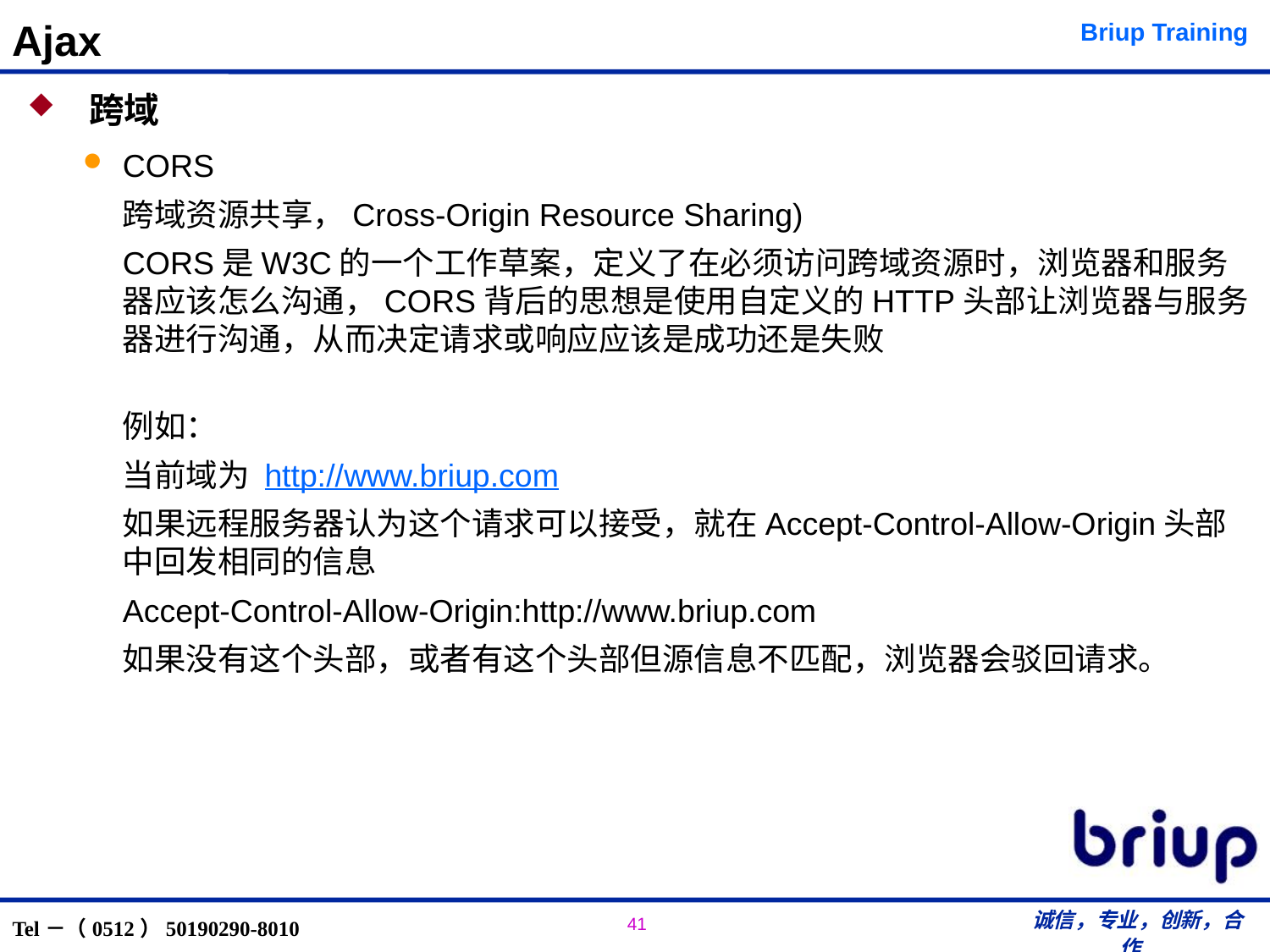

# Ajax
 跨域
CORS
	跨域资源共享，Cross-Origin Resource Sharing)
	CORS是W3C的一个工作草案，定义了在必须访问跨域资源时，浏览器和服务器应该怎么沟通，CORS背后的思想是使用自定义的HTTP头部让浏览器与服务器进行沟通，从而决定请求或响应应该是成功还是失败
	例如：
	当前域为 http://www.briup.com
	如果远程服务器认为这个请求可以接受，就在Accept-Control-Allow-Origin头部中回发相同的信息
	Accept-Control-Allow-Origin:http://www.briup.com
	如果没有这个头部，或者有这个头部但源信息不匹配，浏览器会驳回请求。